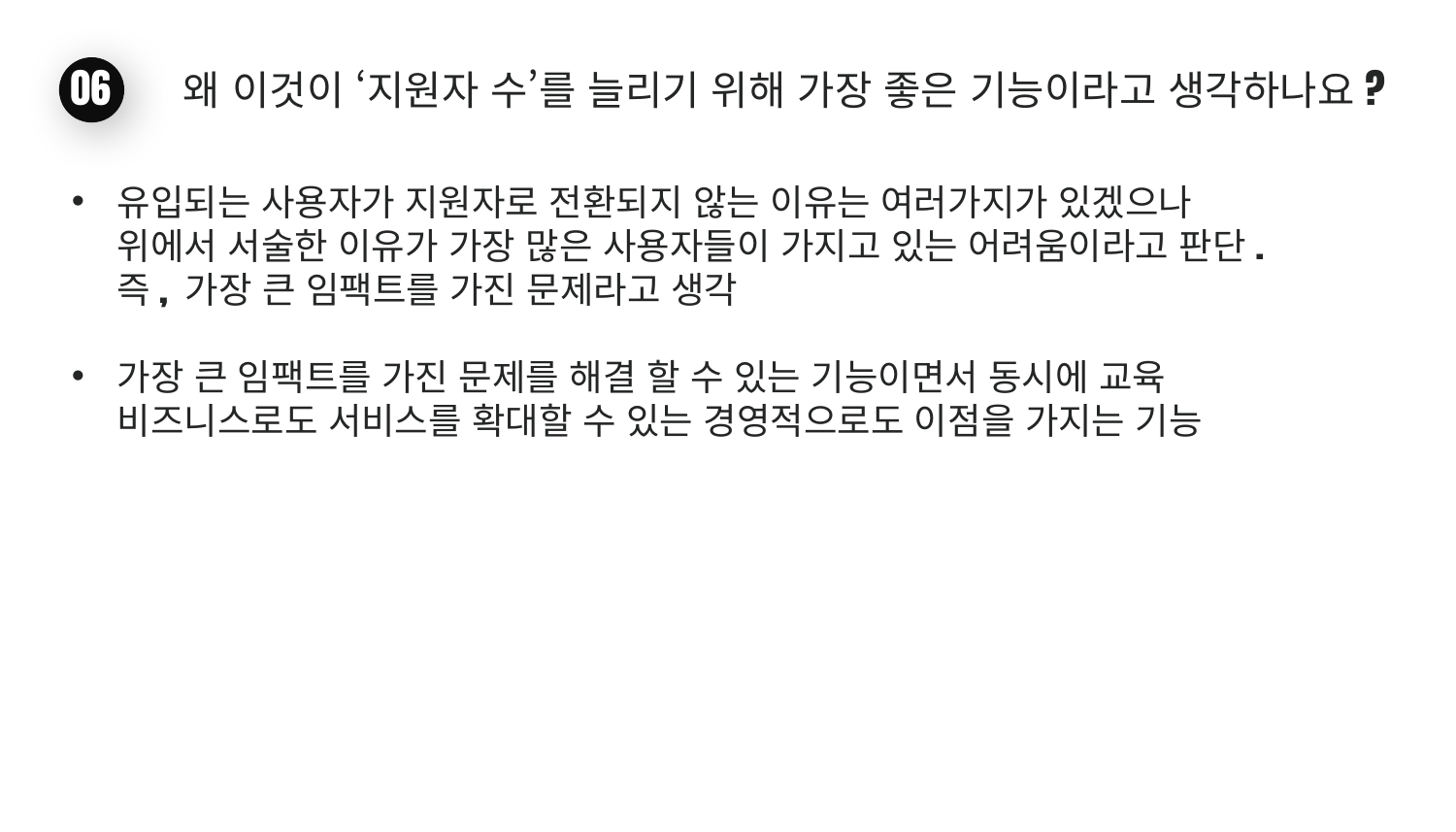

06
왜 이것이 ‘지원자 수’를 늘리기 위해 가장 좋은 기능이라고 생각하나요?
유입되는 사용자가 지원자로 전환되지 않는 이유는 여러가지가 있겠으나 위에서 서술한 이유가 가장 많은 사용자들이 가지고 있는 어려움이라고 판단. 즉, 가장 큰 임팩트를 가진 문제라고 생각

가장 큰 임팩트를 가진 문제를 해결 할 수 있는 기능이면서 동시에 교육 비즈니스로도 서비스를 확대할 수 있는 경영적으로도 이점을 가지는 기능